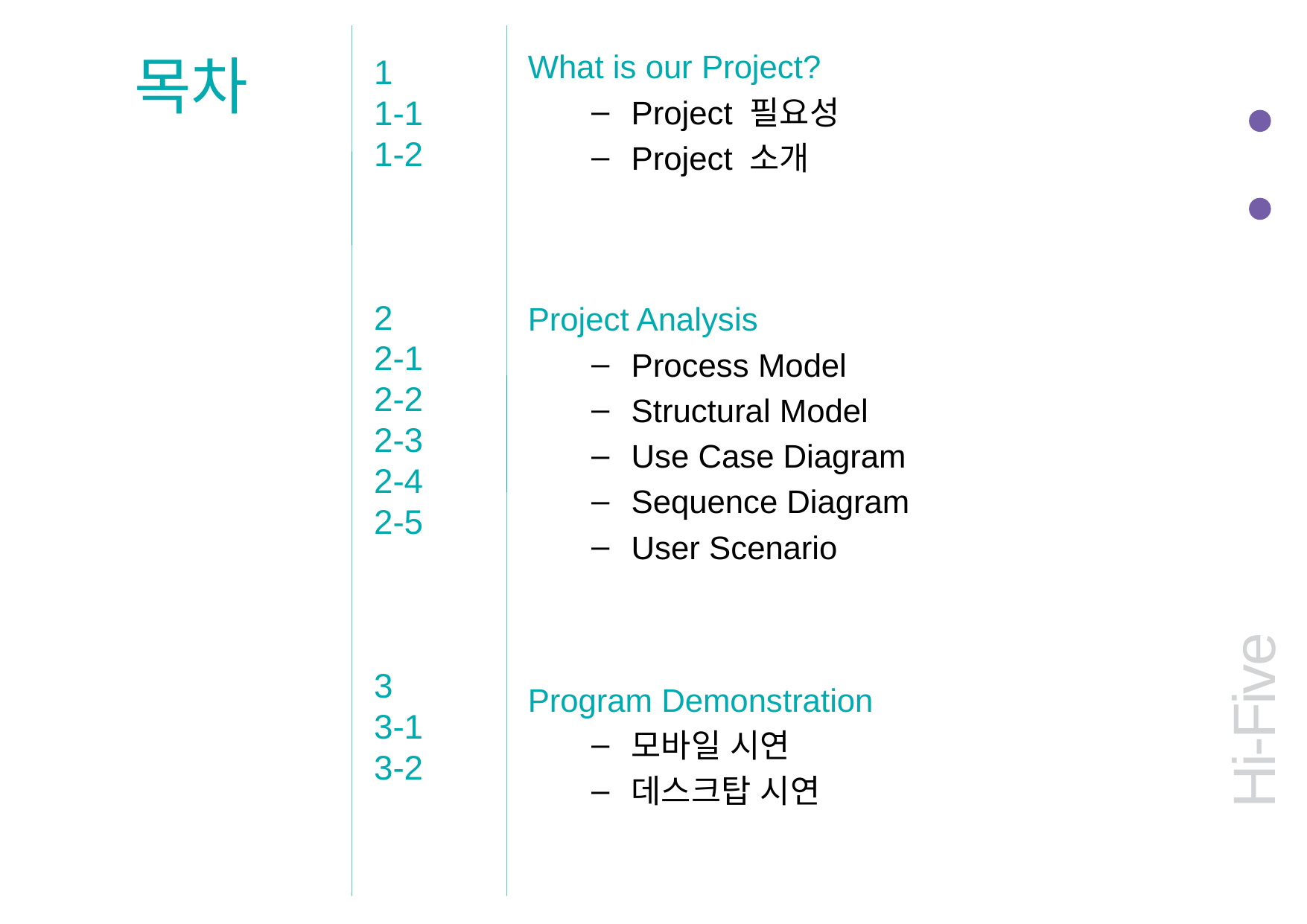

What is our Project?
Project 필요성
Project 소개

Project Analysis
Process Model
Structural Model
Use Case Diagram
Sequence Diagram
User Scenario

Program Demonstration
모바일 시연
데스크탑 시연
목차
1
1-1
1-2

2
2-1
2-2
2-3
2-4
2-5

3
3-1
3-2
Hi-Five